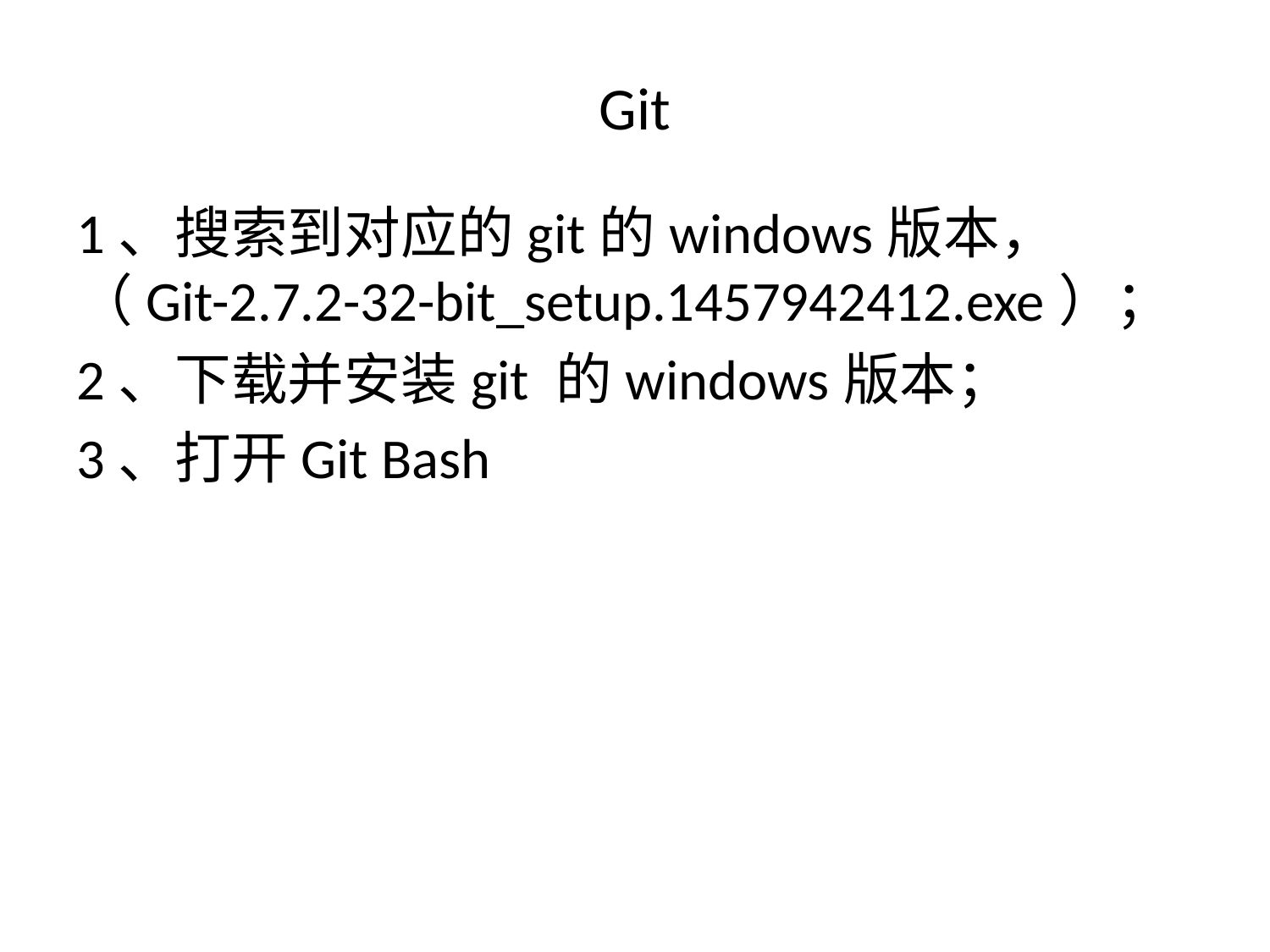

# Git
1、搜索到对应的git的windows版本，（Git-2.7.2-32-bit_setup.1457942412.exe）；
2、下载并安装git 的windows版本；
3、打开Git Bash